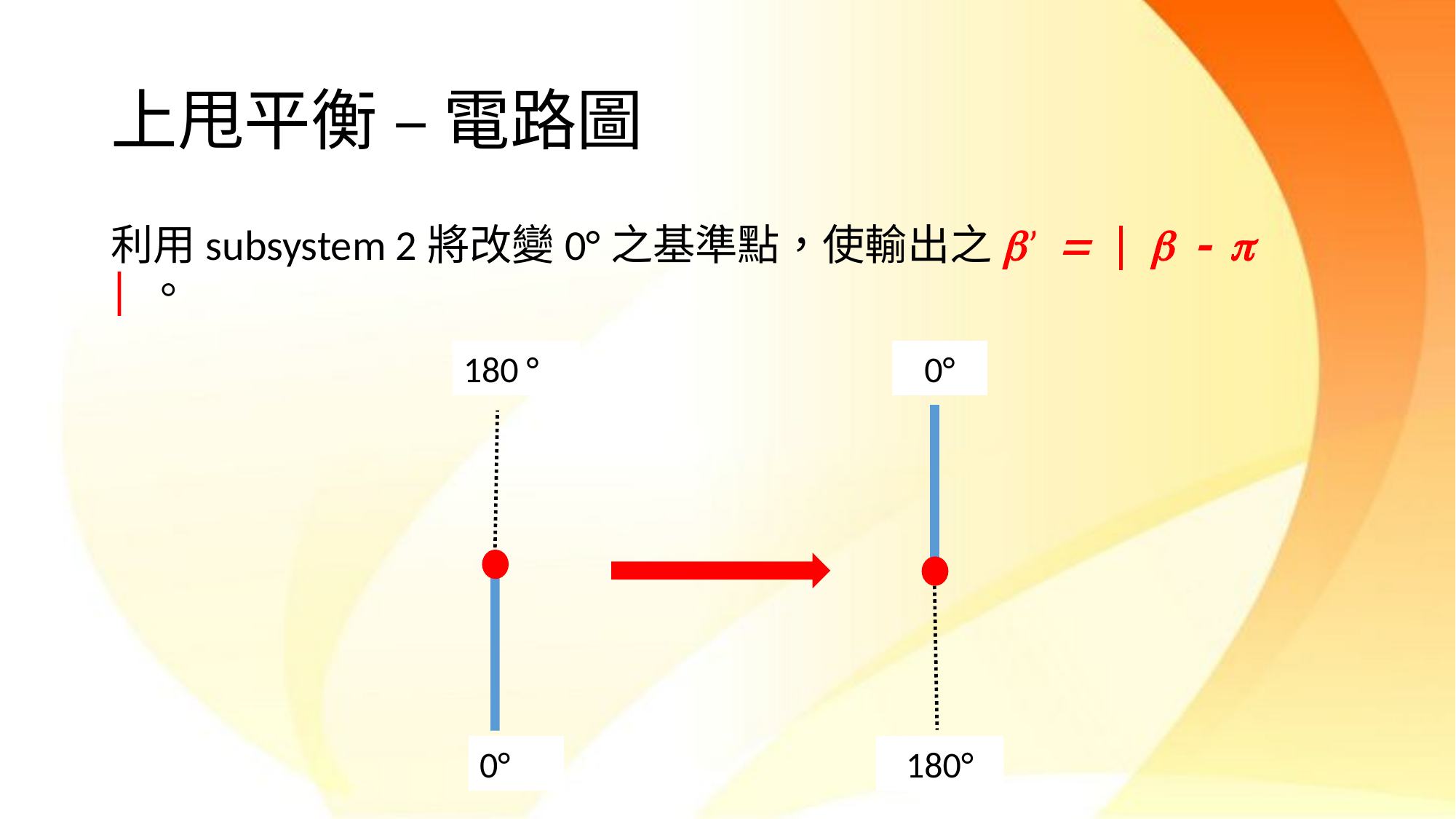

# 上甩平衡 – 電路圖
利用subsystem 2將改變0°之基準點，使輸出之β’ = | β − π | 。
0°
180 °

0°

180°